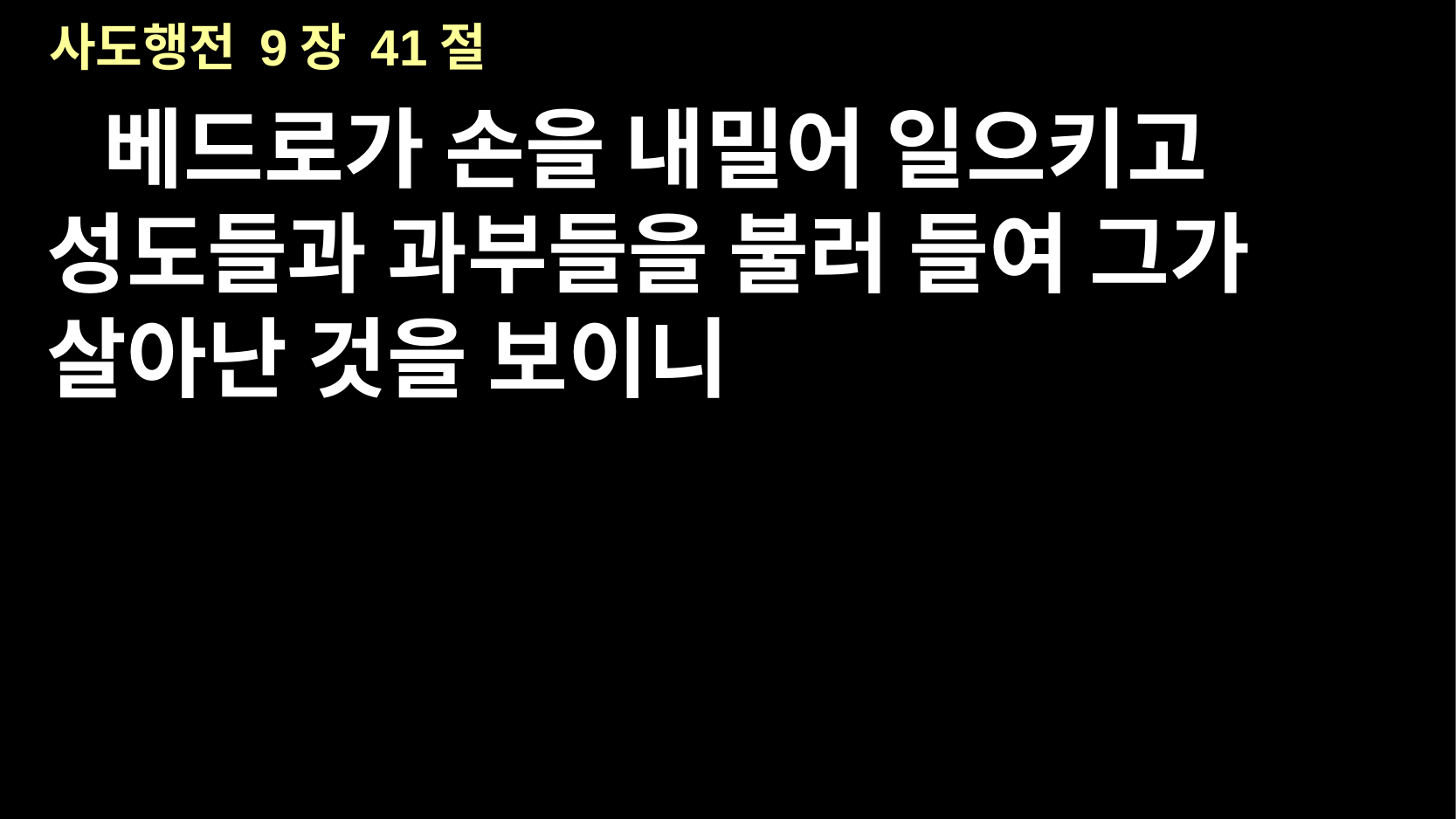

# 사도행전 9장 41절
베드로가 손을 내밀어 일으키고 성도들과 과부들을 불러 들여 그가 살아난 것을 보이니